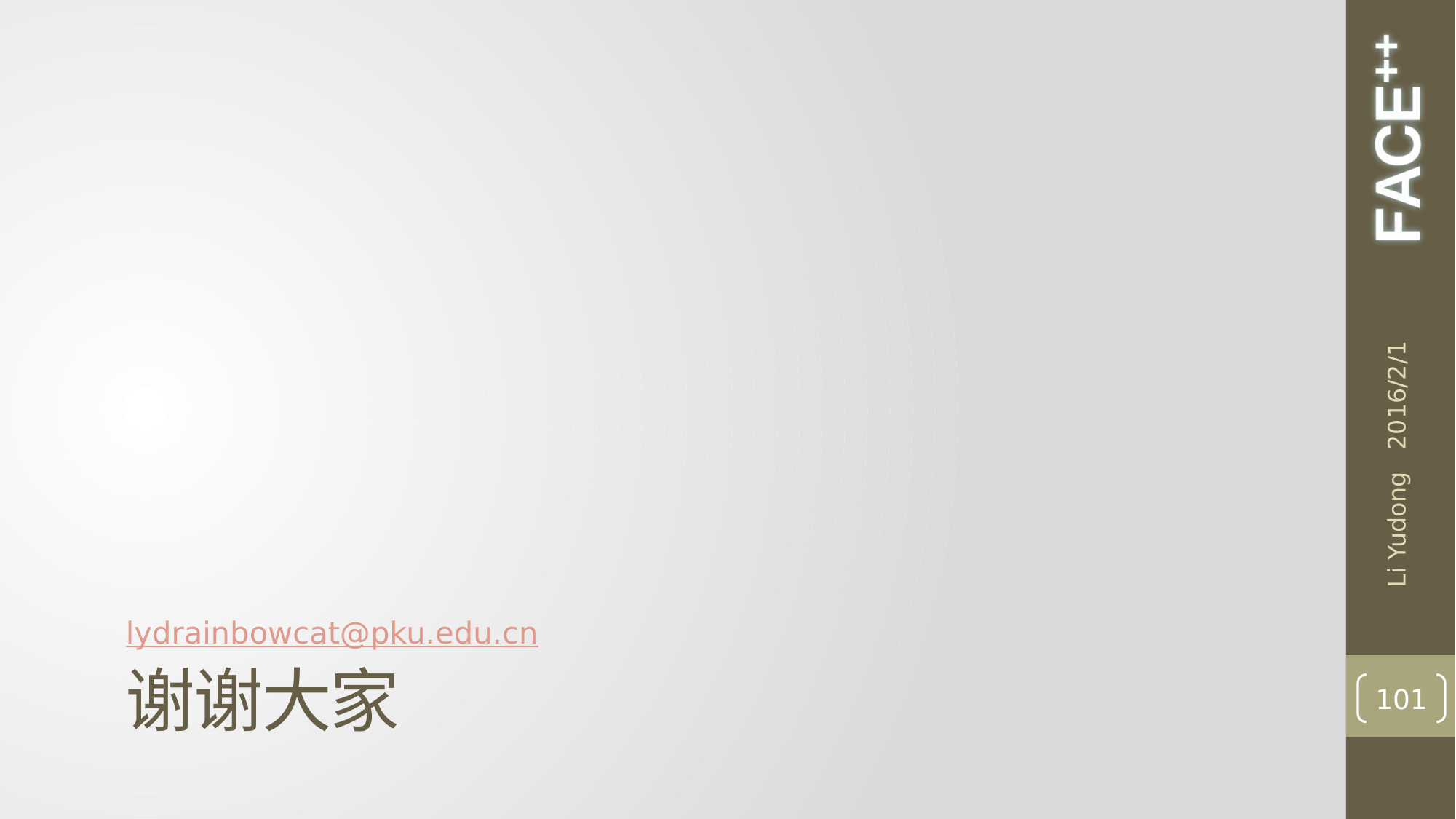

2016/2/1
lydrainbowcat@pku.edu.cn
Li Yudong
# 谢谢大家
101